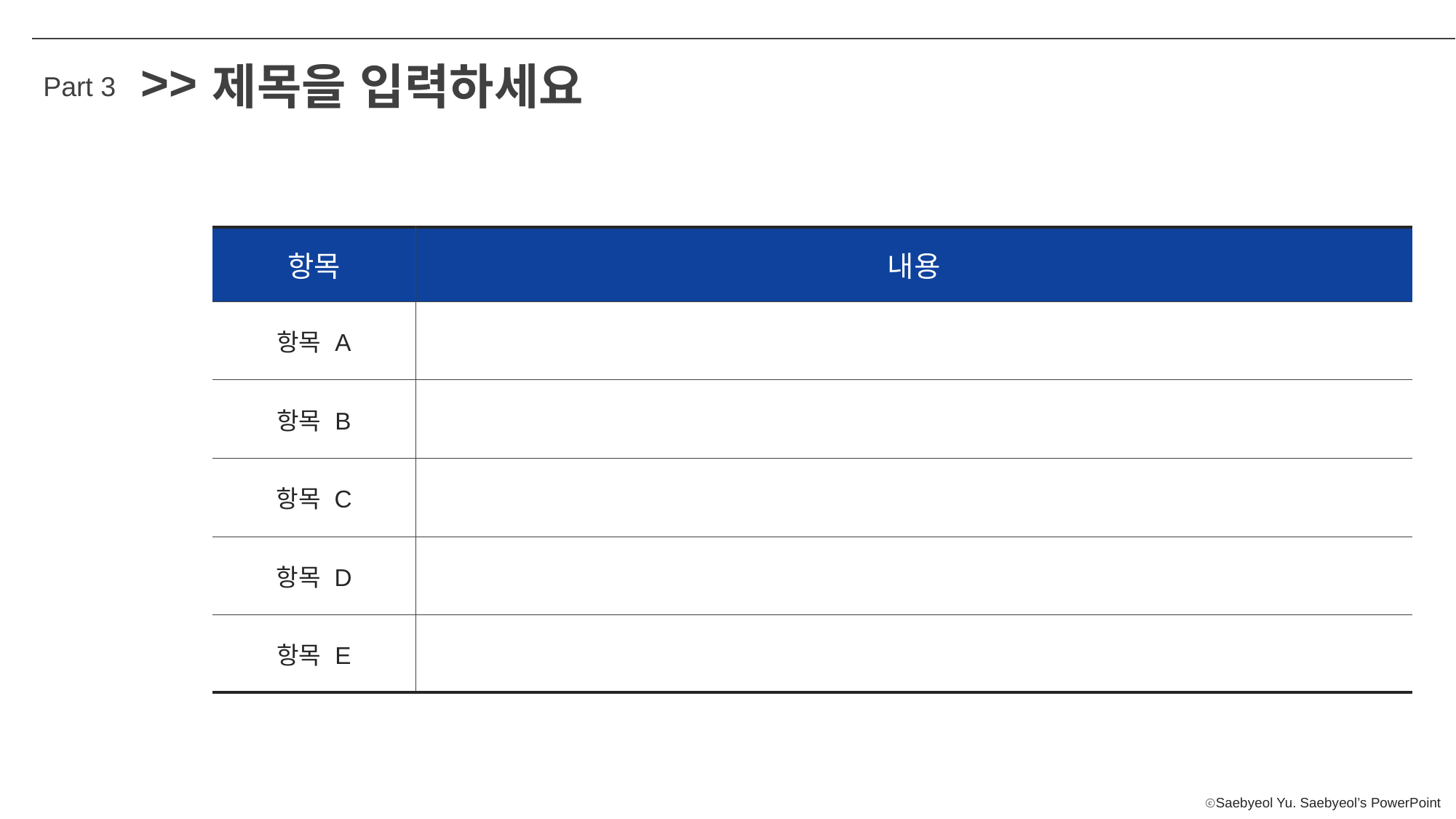

>>
제목을 입력하세요
Part 3
| 항목 | 내용 |
| --- | --- |
| 항목 A |  |
| 항목 B |  |
| 항목 C |  |
| 항목 D |  |
| 항목 E |  |